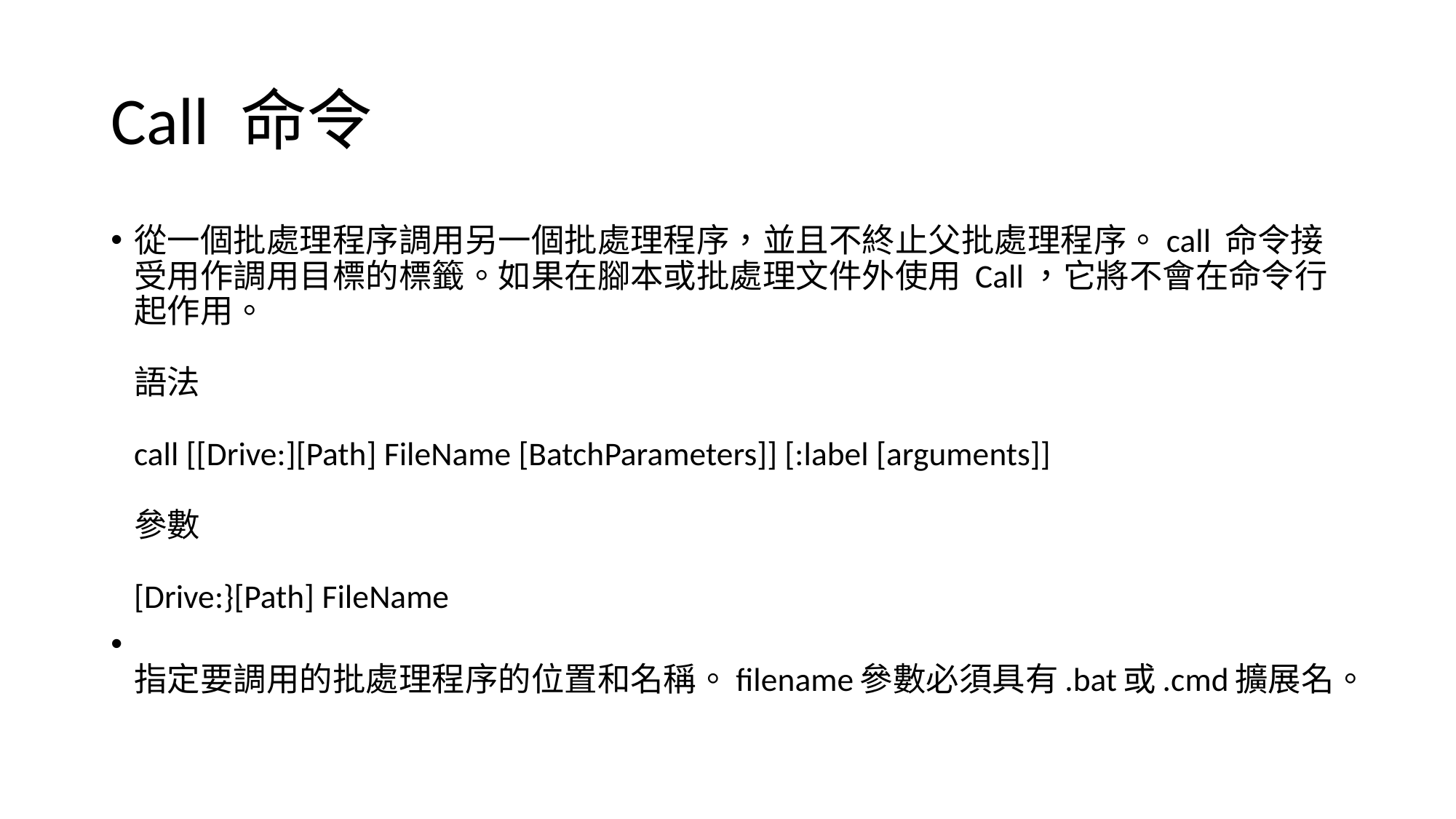

# Call 命令
從一個批處理程序調用另一個批處理程序，並且不終止父批處理程序。call 命令接受用作調用目標的標籤。如果在腳本或批處理文件外使用 Call，它將不會在命令行起作用。
 
語法
 
call [[Drive:][Path] FileName [BatchParameters]] [:label [arguments]]
 
參數
 
[Drive:}[Path] FileName
指定要調用的批處理程序的位置和名稱。filename參數必須具有.bat或.cmd擴展名。